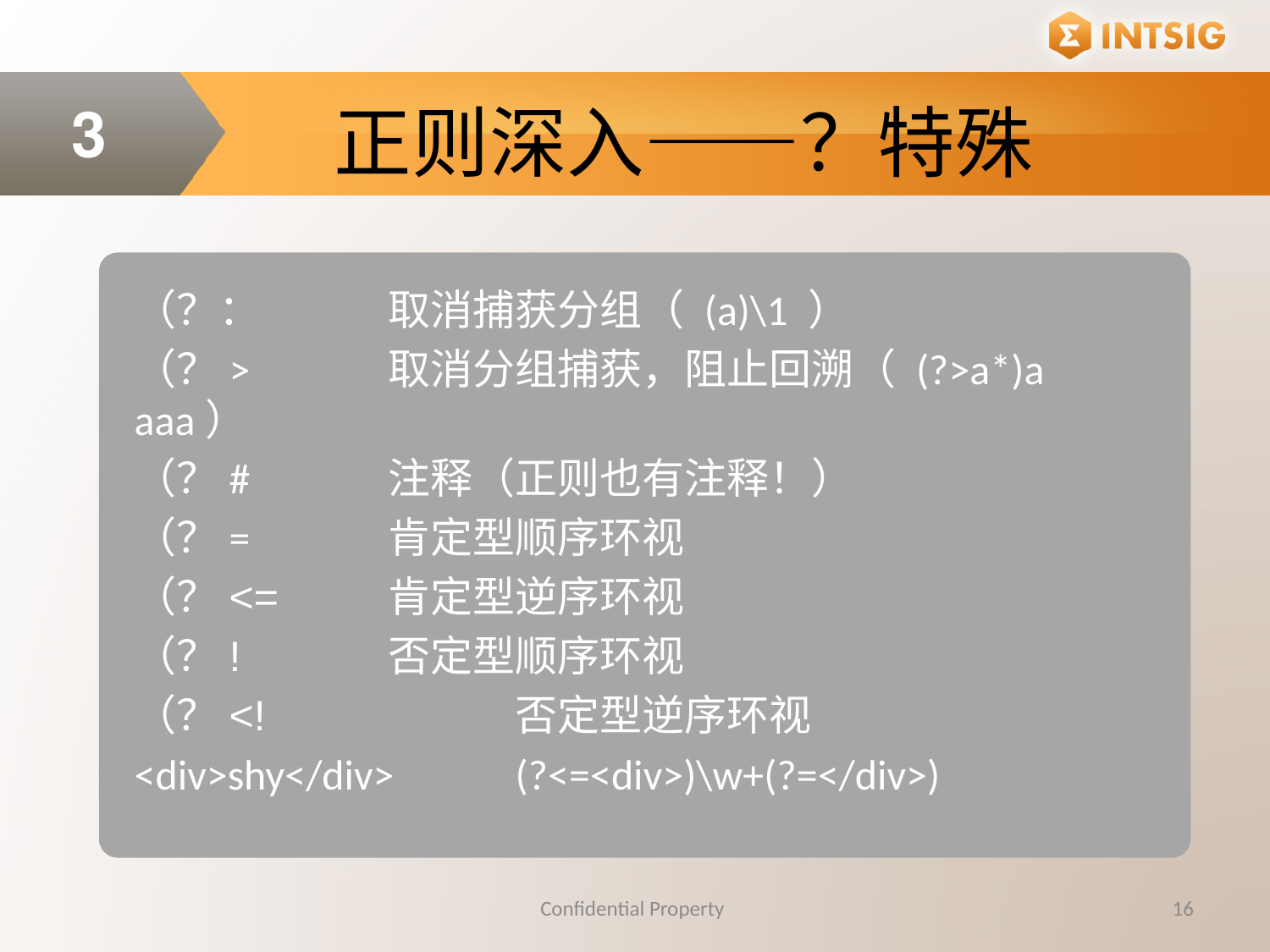

正则深入——？特殊
3

（？：	取消捕获分组（ (a)\1 ）
（？>		取消分组捕获，阻止回溯（ (?>a*)a  aaa）
（？#		注释（正则也有注释！）
（？=		肯定型顺序环视
（？<=	肯定型逆序环视
（？!		否定型顺序环视
（？<!		否定型逆序环视
<div>shy</div>	(?<=<div>)\w+(?=</div>)

Confidential Property
16